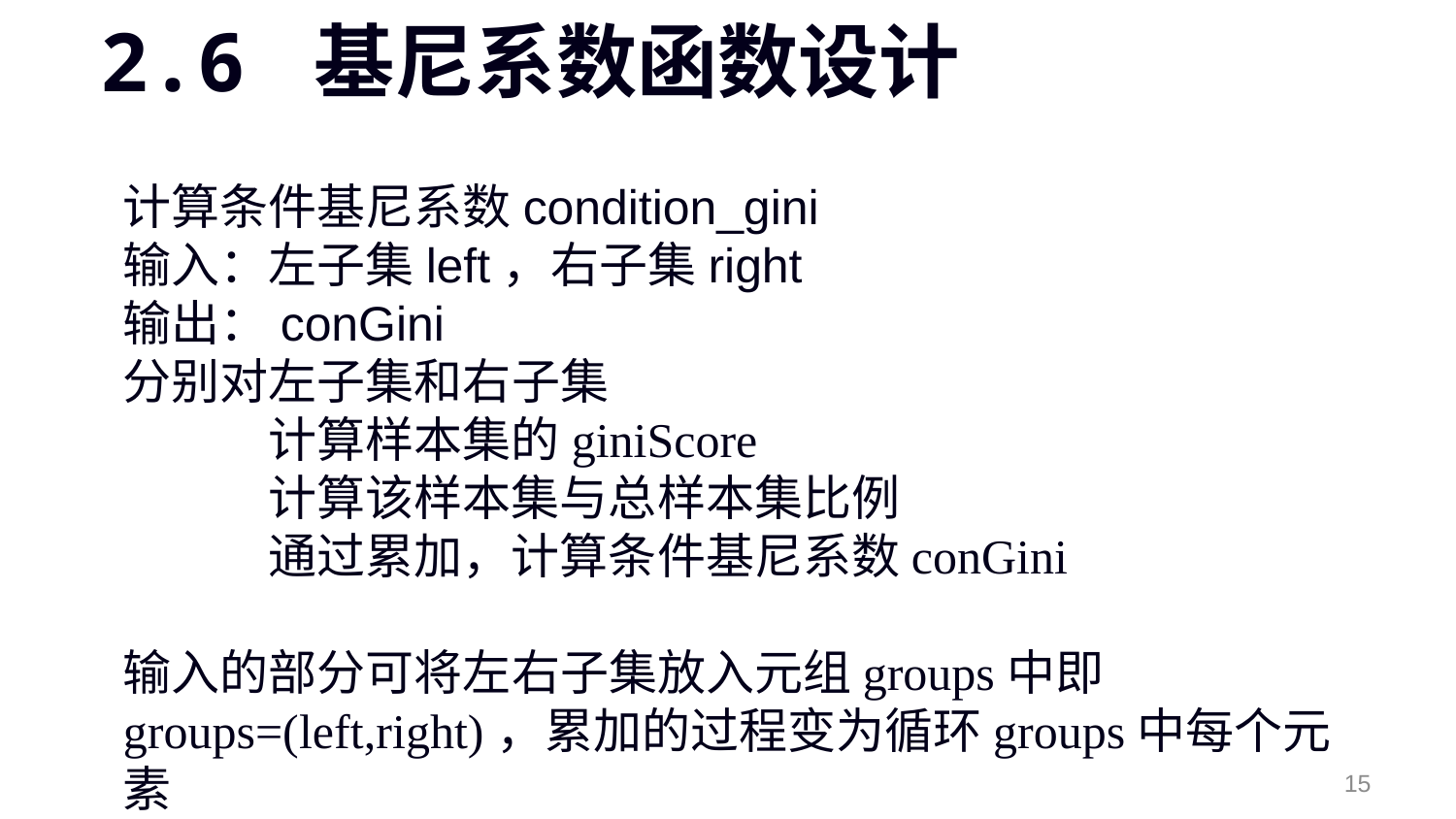

# 2.6 基尼系数函数设计
计算条件基尼系数condition_gini
输入：左子集left，右子集right
输出：conGini
分别对左子集和右子集
	计算样本集的giniScore
	计算该样本集与总样本集比例
	通过累加，计算条件基尼系数conGini

输入的部分可将左右子集放入元组groups中即groups=(left,right)，累加的过程变为循环groups中每个元素